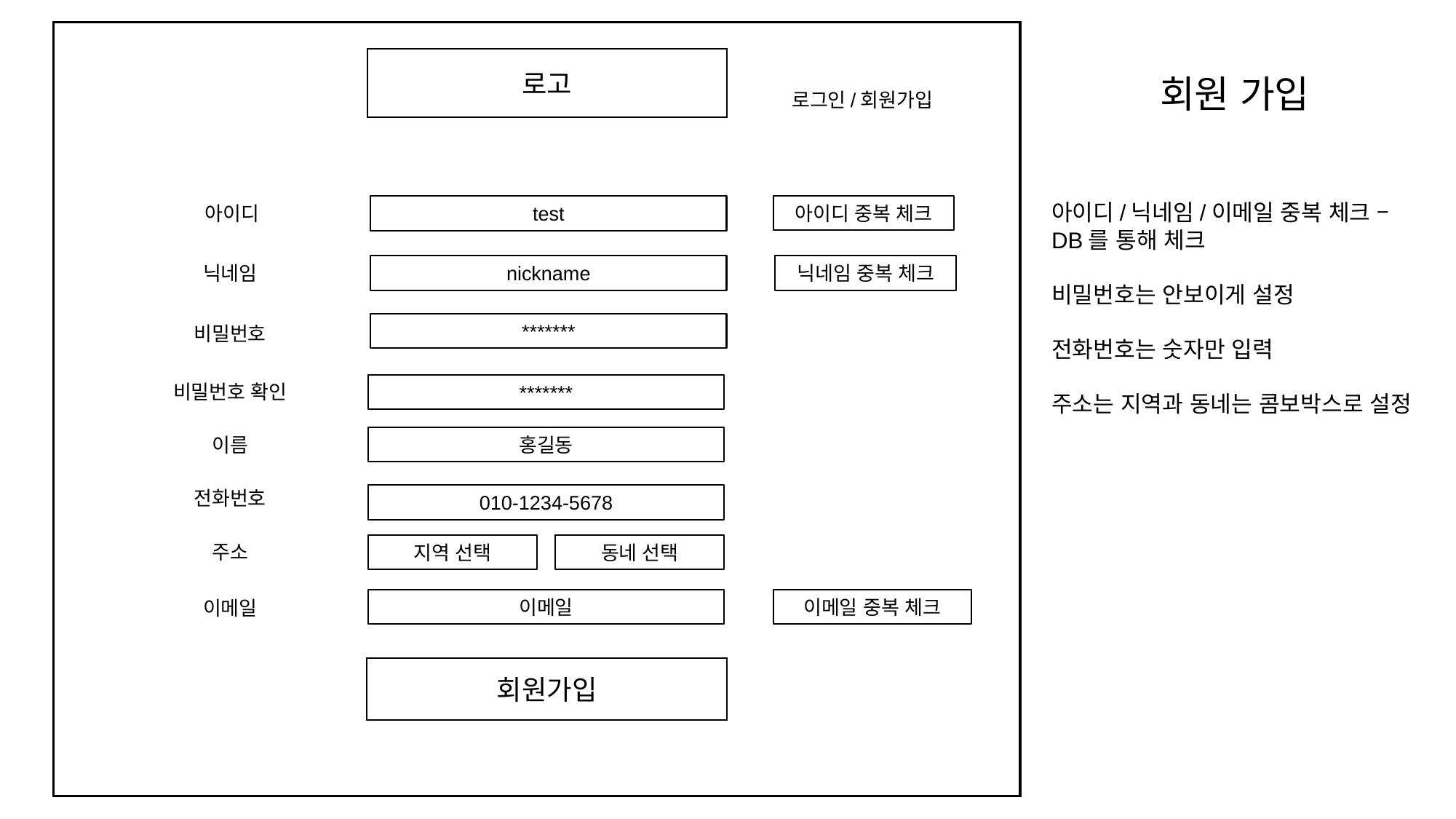

로고
# 회원 가입
로그인/회원가입
아이디/닉네임/이메일 중복 체크 –
DB를 통해 체크

비밀번호는 안보이게 설정

전화번호는 숫자만 입력

주소는 지역과 동네는 콤보박스로 설정
아이디
test
닉네임
nickname
*******
비밀번호
비밀번호 확인
*******
이름
홍길동
전화번호
010-1234-5678
주소
지역 선택
동네 선택
이메일
이메일
아이디 중복 체크
닉네임 중복 체크
이메일 중복 체크
회원가입